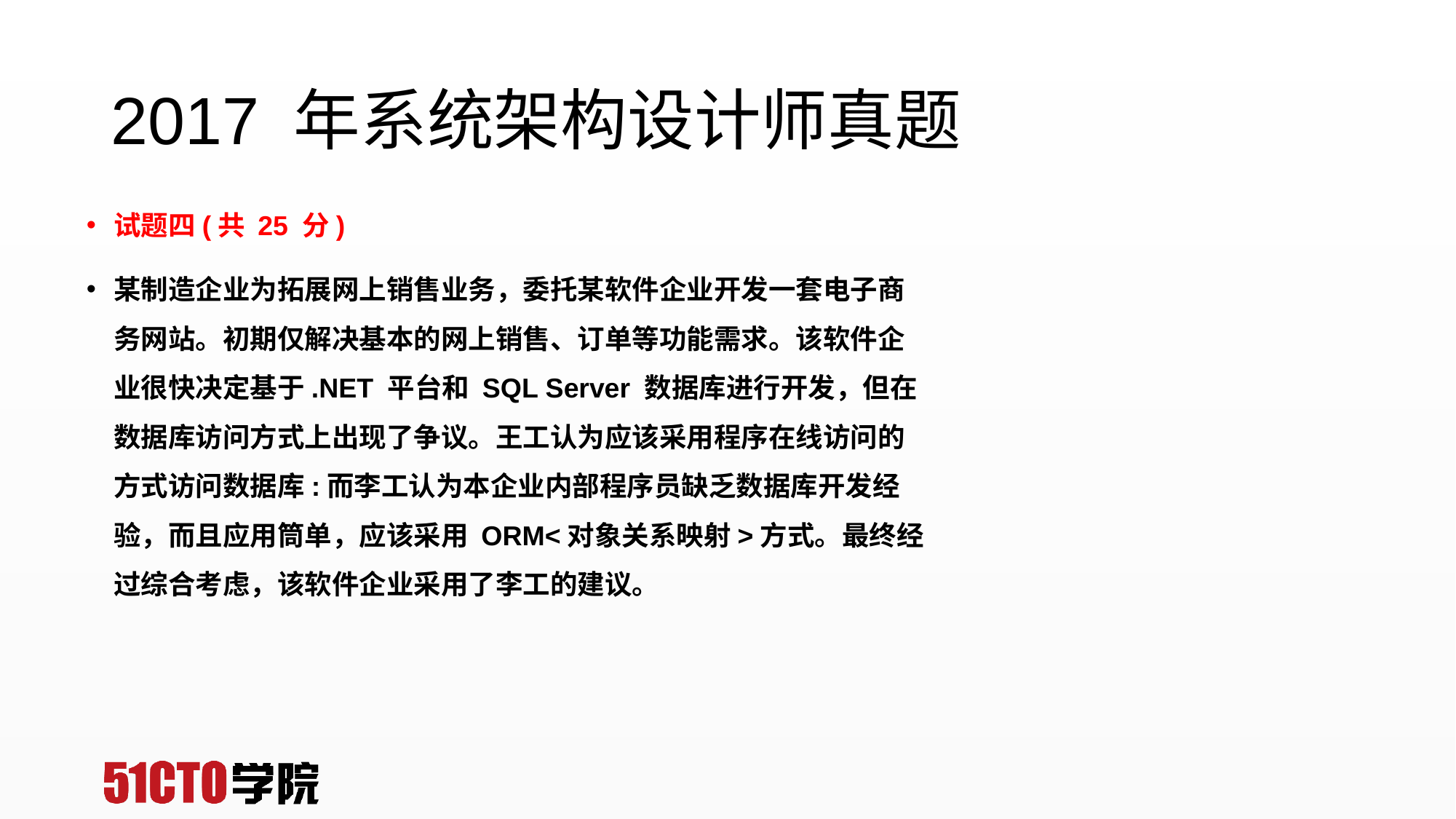

# 2017 年系统架构设计师真题
试题四(共 25 分)
某制造企业为拓展网上销售业务，委托某软件企业开发一套电子商务网站。初期仅解决基本的网上销售、订单等功能需求。该软件企业很快决定基于.NET 平台和 SQL Server 数据库进行开发，但在数据库访问方式上出现了争议。王工认为应该采用程序在线访问的方式访问数据库:而李工认为本企业内部程序员缺乏数据库开发经验，而且应用筒单，应该采用 ORM<对象关系映射>方式。最终经过综合考虑，该软件企业采用了李工的建议。